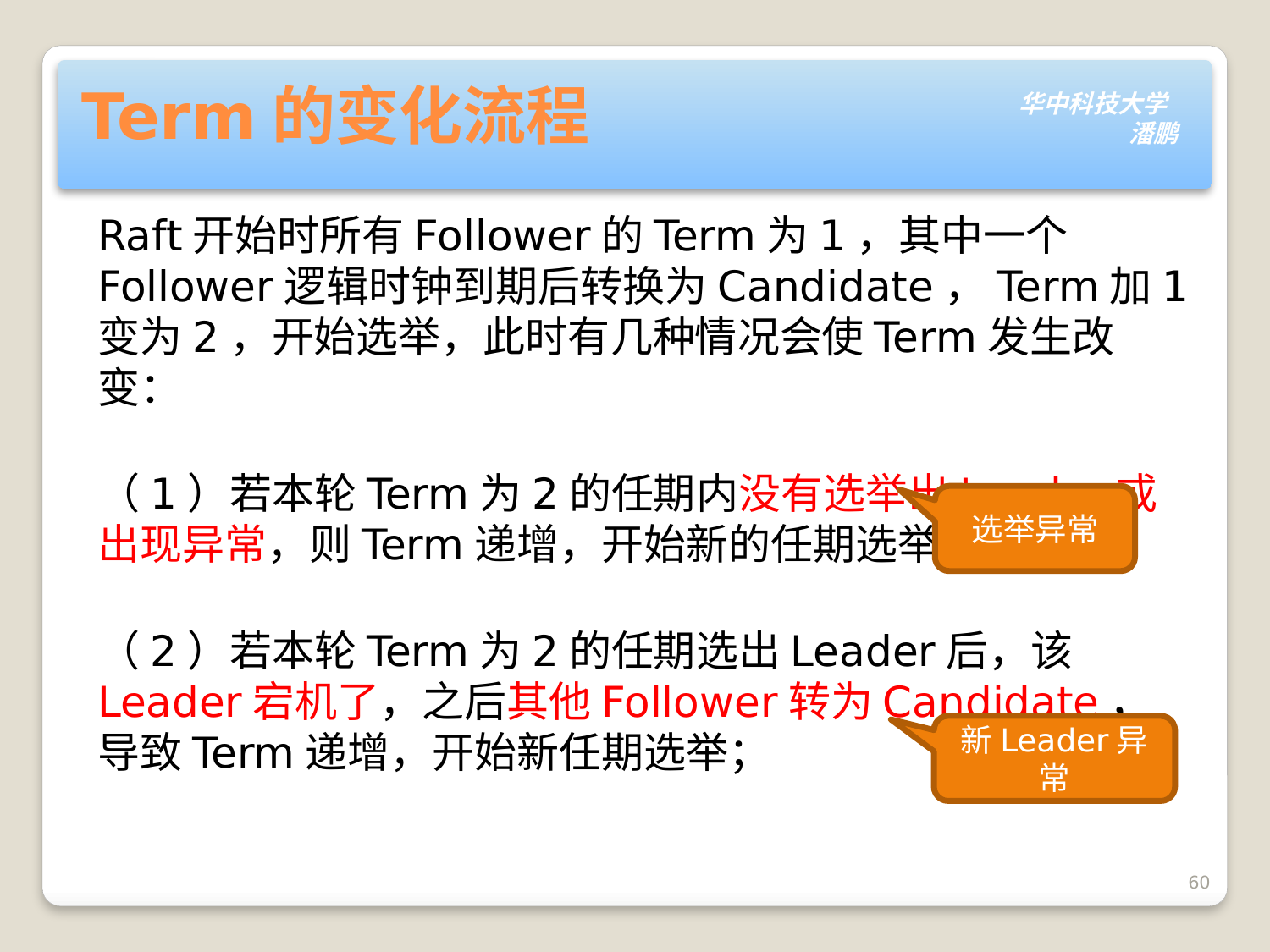

# Term的变化流程
Raft开始时所有Follower的Term为1，其中一个Follower逻辑时钟到期后转换为Candidate，Term加1变为2，开始选举，此时有几种情况会使Term发生改变：
（1）若本轮Term为2的任期内没有选举出Leader或出现异常，则Term递增，开始新的任期选举；
（2）若本轮Term为2的任期选出Leader后，该Leader宕机了，之后其他Follower转为Candidate，导致Term递增，开始新任期选举；
选举异常
新Leader异常
60